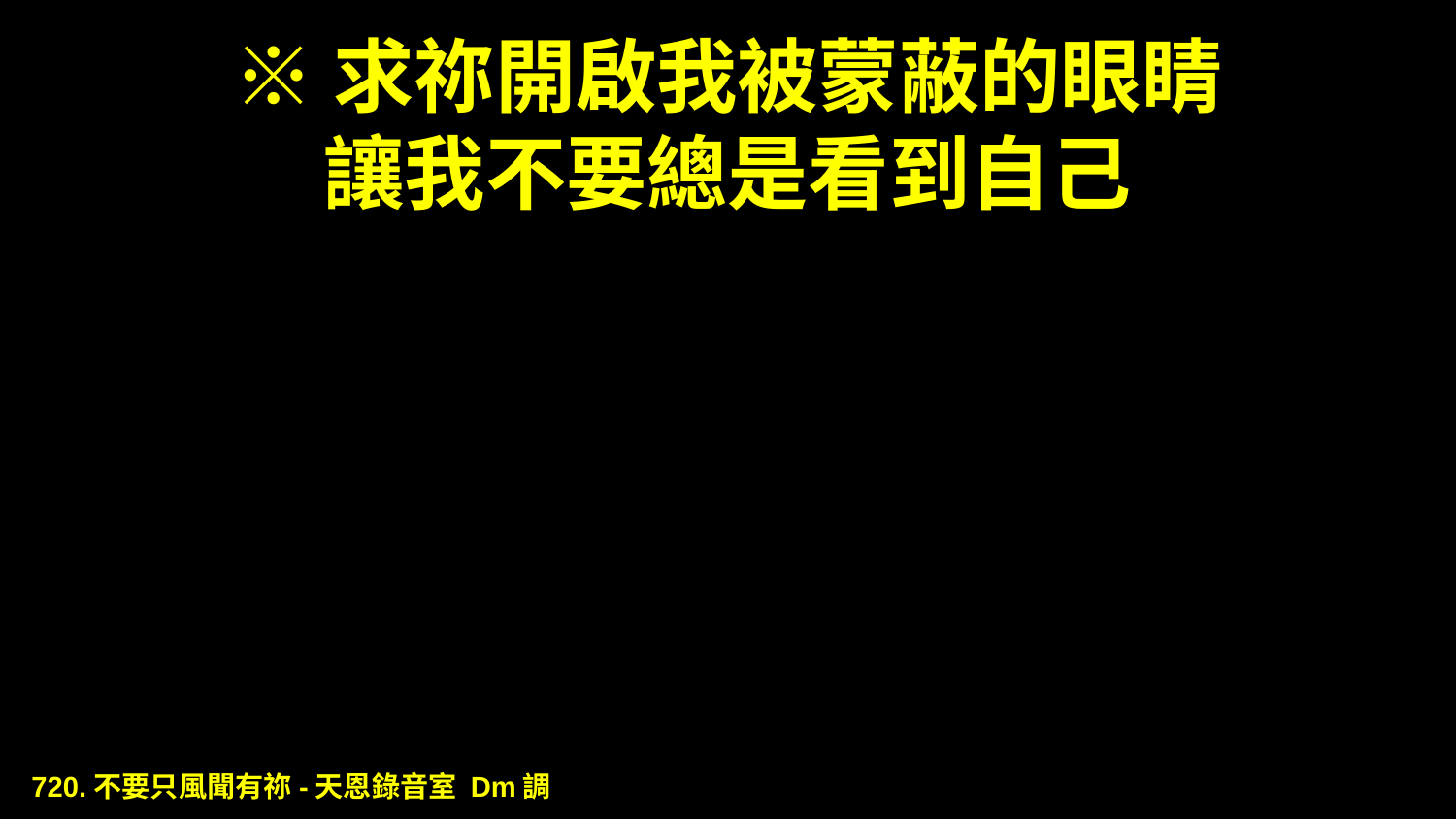

# ※求祢開啟我被蒙蔽的眼睛 讓我不要總是看到自己
720.不要只風聞有祢-天恩錄音室 Dm調